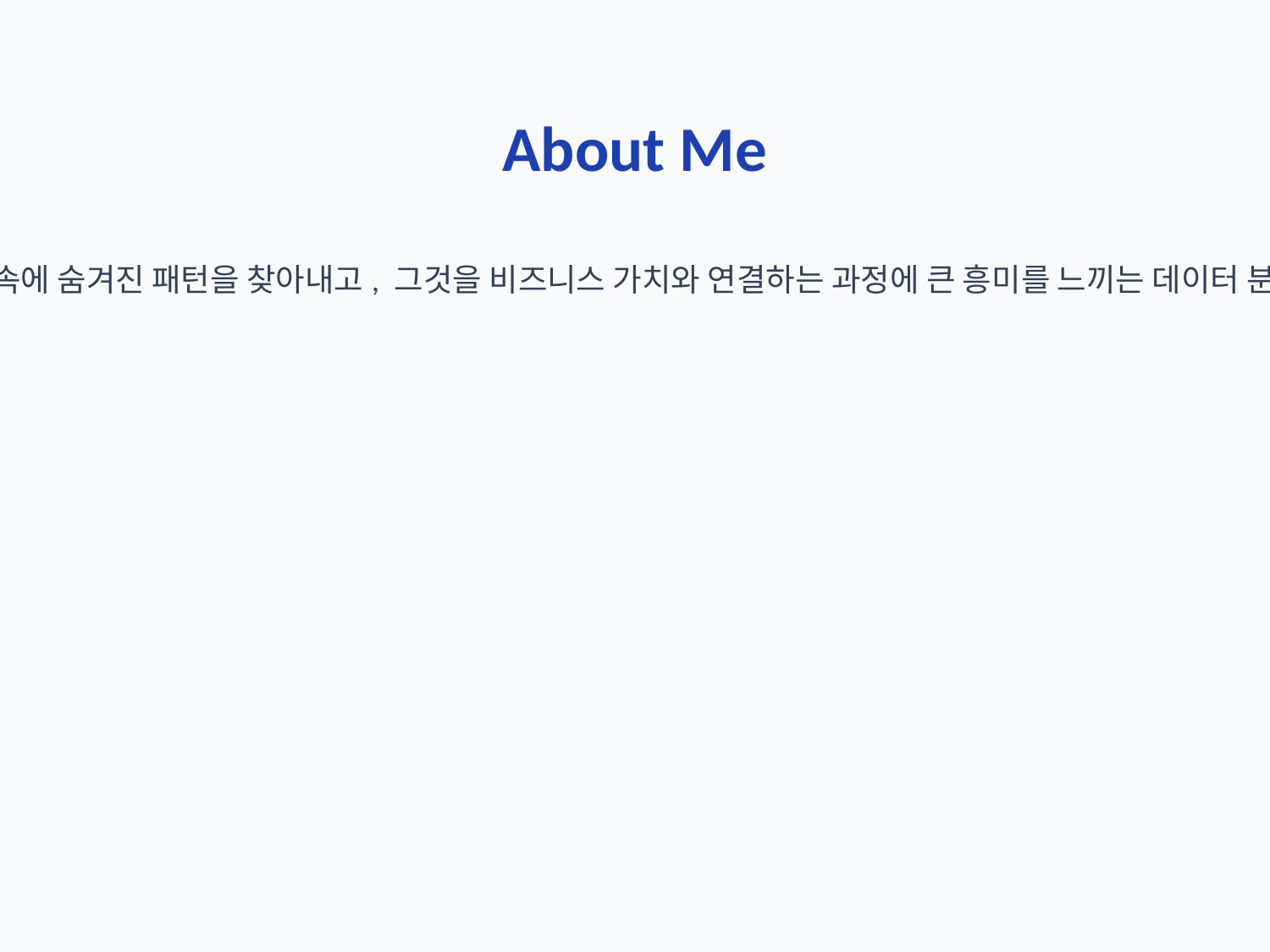

About Me
저는 데이터 속에 숨겨진 패턴을 찾아내고, 그것을 비즈니스 가치와 연결하는 과정에 큰 흥미를 느끼는 데이터 분석가입니다.